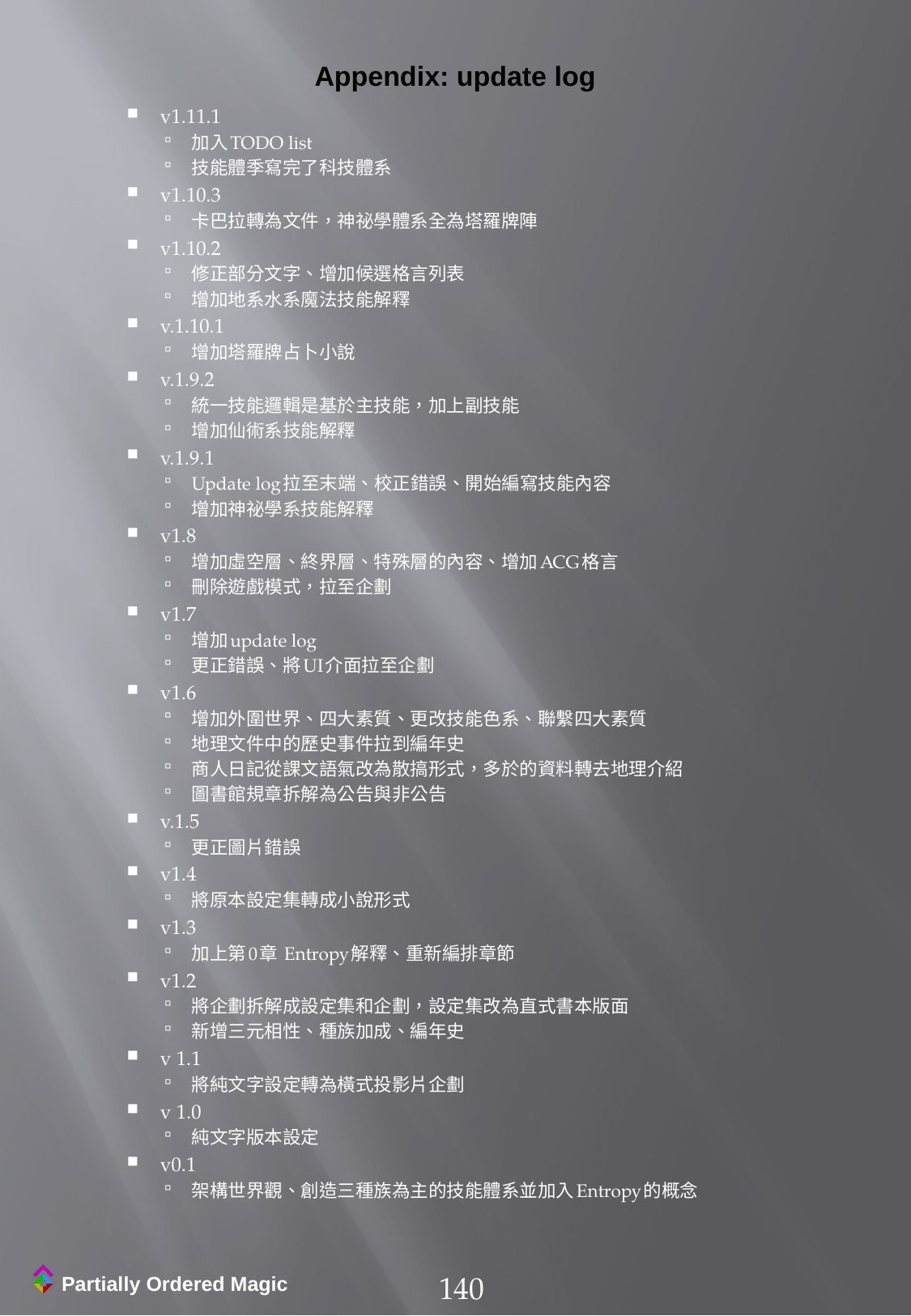

# Appendix: update log
v1.11.1
加入TODO list
技能體季寫完了科技體系
v1.10.3
卡巴拉轉為文件，神祕學體系全為塔羅牌陣
v1.10.2
修正部分文字、增加候選格言列表
增加地系水系魔法技能解釋
v.1.10.1
增加塔羅牌占卜小說
v.1.9.2
統一技能邏輯是基於主技能，加上副技能
增加仙術系技能解釋
v.1.9.1
Update log拉至末端、校正錯誤、開始編寫技能內容
增加神祕學系技能解釋
v1.8
增加虛空層、終界層、特殊層的內容、增加ACG格言
刪除遊戲模式，拉至企劃
v1.7
增加update log
更正錯誤、將UI介面拉至企劃
v1.6
增加外圍世界、四大素質、更改技能色系、聯繫四大素質
地理文件中的歷史事件拉到編年史
商人日記從課文語氣改為散搞形式，多於的資料轉去地理介紹
圖書館規章拆解為公告與非公告
v.1.5
更正圖片錯誤
v1.4
將原本設定集轉成小說形式
v1.3
加上第0章 Entropy解釋、重新編排章節
v1.2
將企劃拆解成設定集和企劃，設定集改為直式書本版面
新增三元相性、種族加成、編年史
v 1.1
將純文字設定轉為橫式投影片企劃
v 1.0
純文字版本設定
v0.1
架構世界觀、創造三種族為主的技能體系並加入Entropy的概念